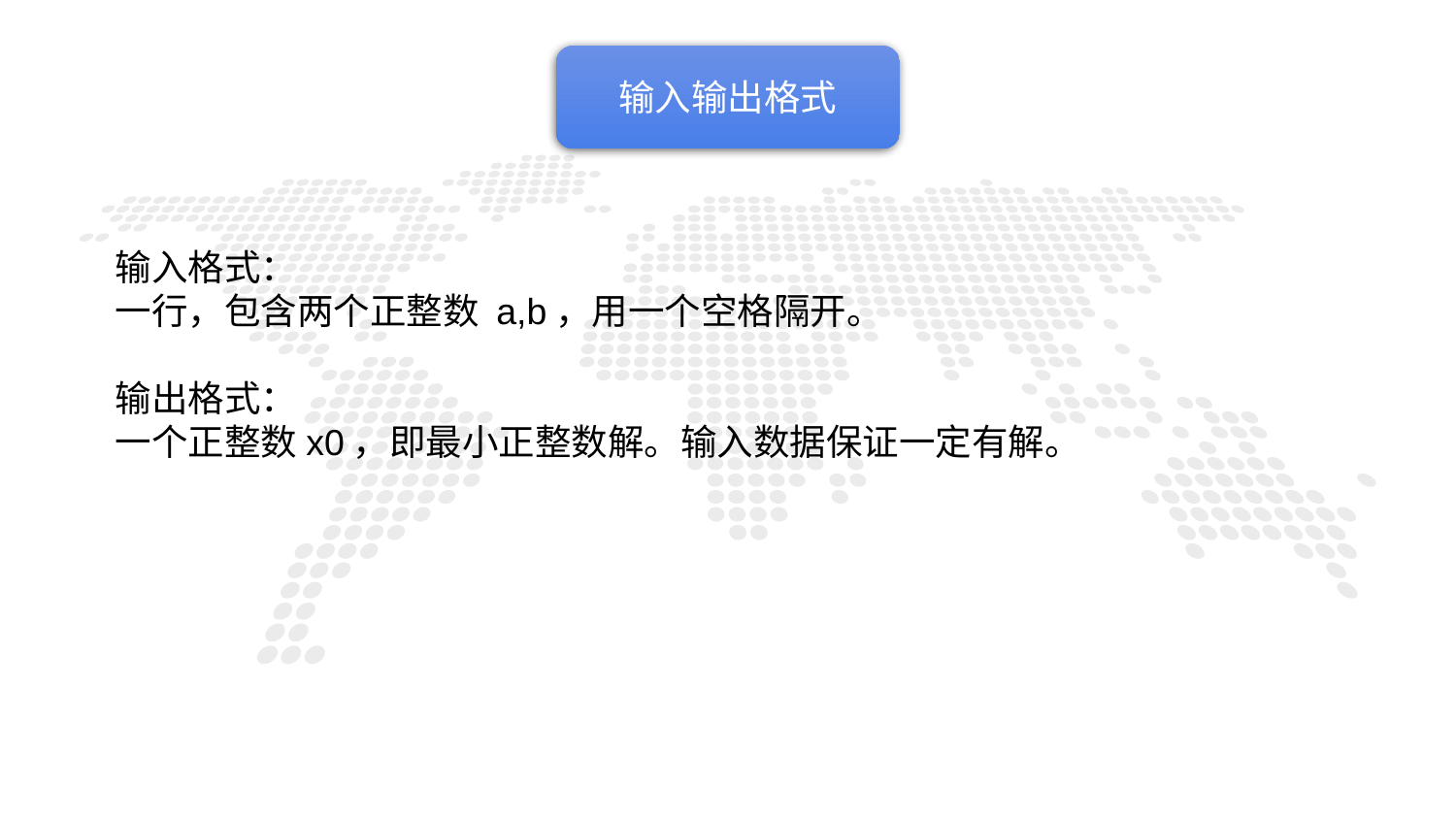

输入输出格式
输入格式：
一行，包含两个正整数 a,b，用一个空格隔开。

输出格式：
一个正整数x0，即最小正整数解。输入数据保证一定有解。